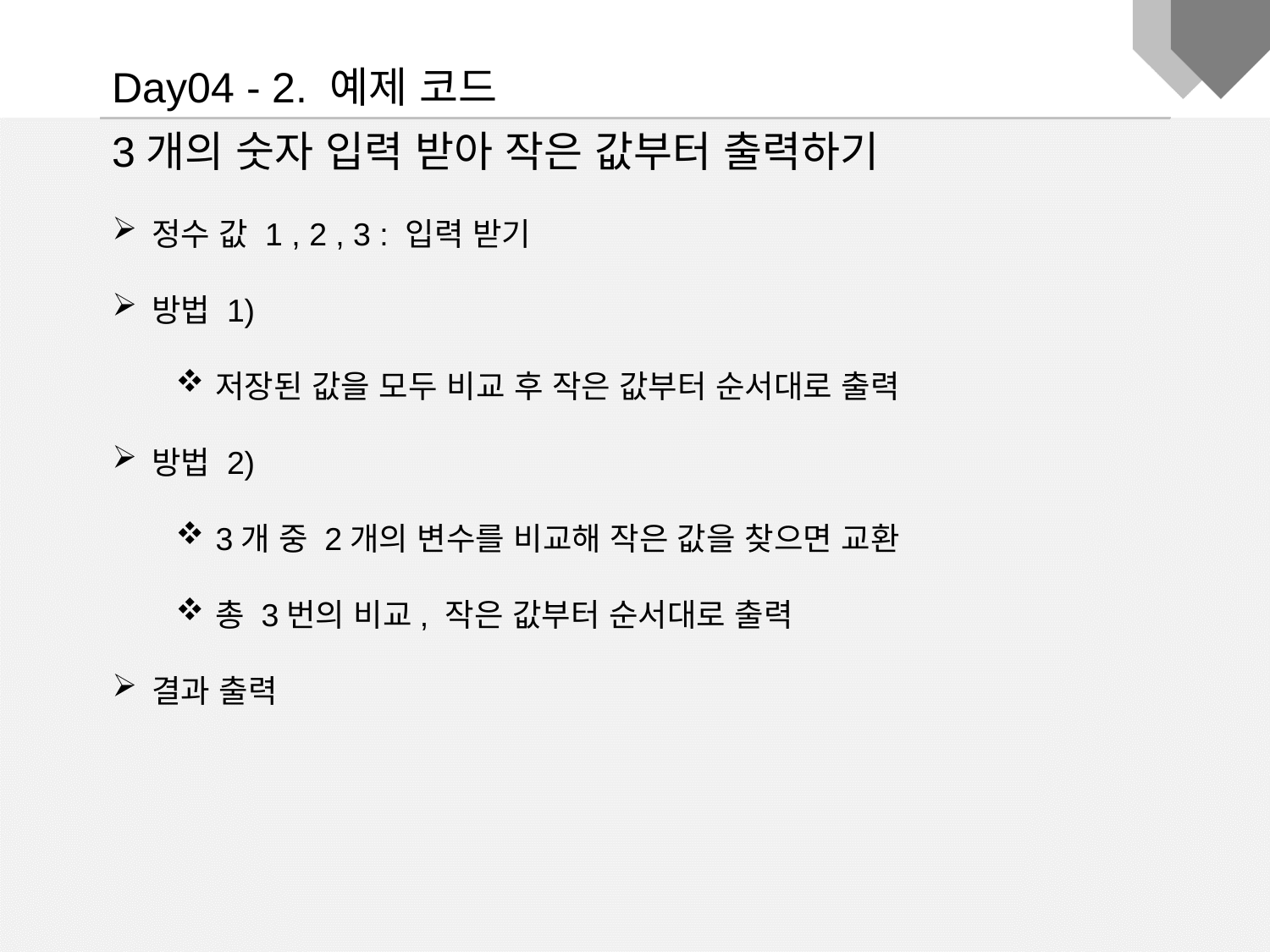

Day04 - 2. 예제 코드
3개의 숫자 입력 받아 작은 값부터 출력하기
정수 값 1 , 2 , 3 : 입력 받기
방법 1)
저장된 값을 모두 비교 후 작은 값부터 순서대로 출력
방법 2)
3개 중 2개의 변수를 비교해 작은 값을 찾으면 교환
총 3번의 비교, 작은 값부터 순서대로 출력
결과 출력